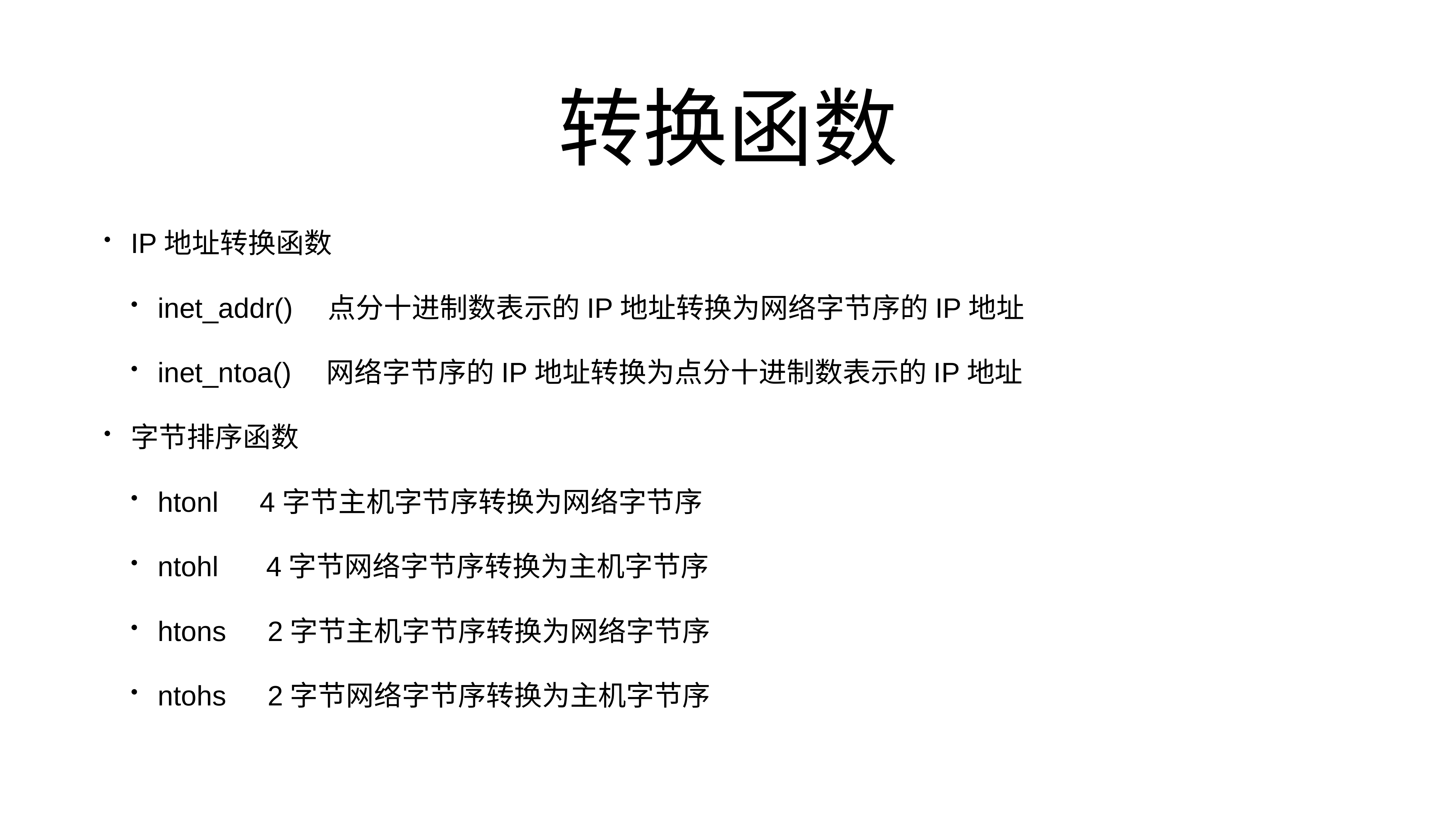

# 转换函数
IP地址转换函数
inet_addr()　点分十进制数表示的IP地址转换为网络字节序的IP地址
inet_ntoa()　网络字节序的IP地址转换为点分十进制数表示的IP地址
字节排序函数
htonl　4字节主机字节序转换为网络字节序
ntohl　 4字节网络字节序转换为主机字节序
htons　2字节主机字节序转换为网络字节序
ntohs　2字节网络字节序转换为主机字节序